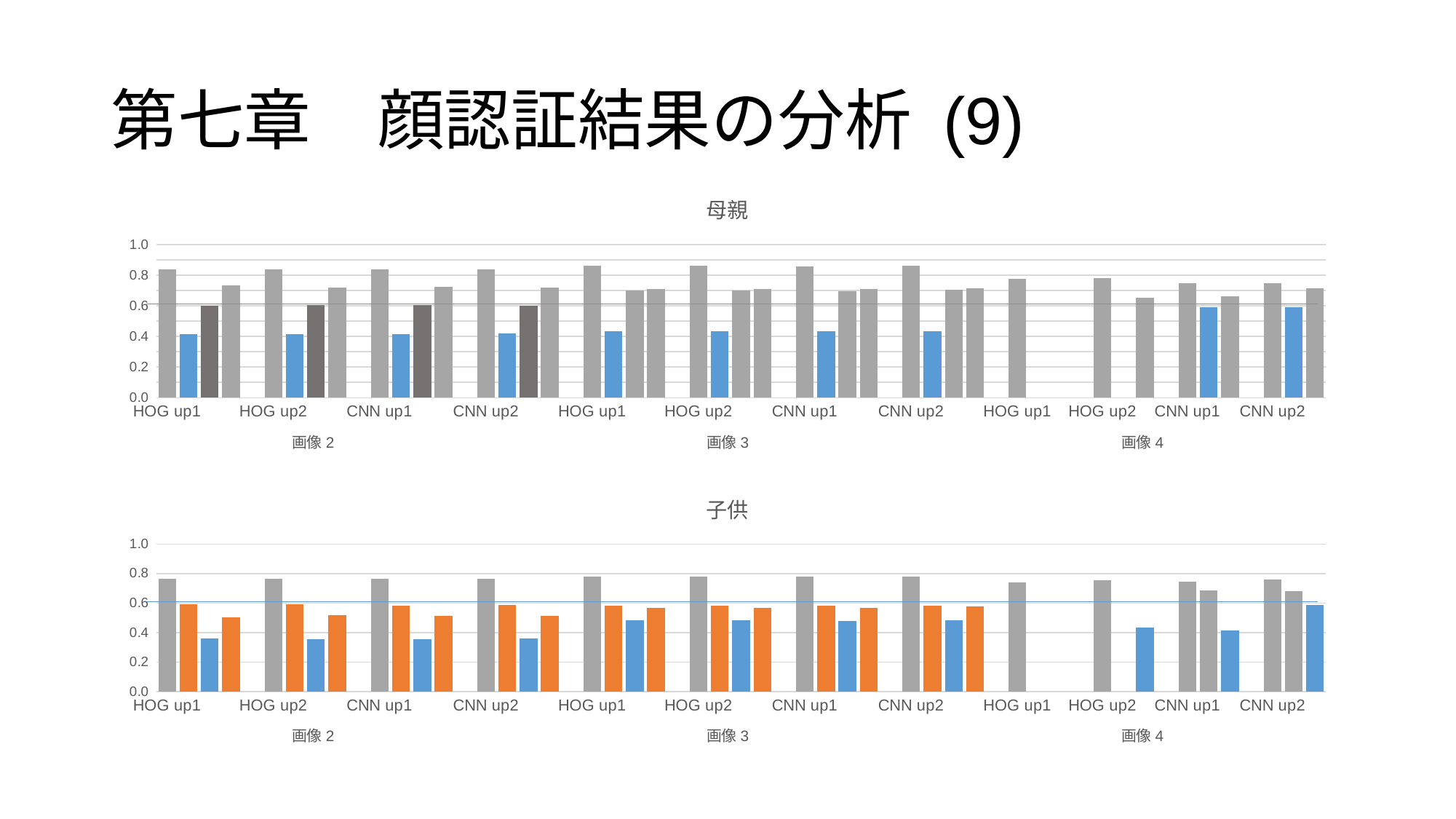

# 第七章　顔認証結果の分析 (9)

### Chart:

| Category | 母親 |
|---|---|
| HOG up1 | 0.83609335 |
|  | 0.4135589 |
|  | 0.60094951 |
|  | 0.73325071 |
|  | None |
| HOG up2 | 0.83609335 |
|  | 0.4135589 |
|  | 0.60477572 |
|  | 0.7209484 |
|  | None |
| CNN up1 | 0.83609335 |
|  | 0.41564484 |
|  | 0.60384641 |
|  | 0.72126394 |
|  | None |
| CNN up2 | 0.83955304 |
|  | 0.41996854 |
|  | 0.60094951 |
|  | 0.71668044 |
|  | None |
| HOG up1 | 0.86072212 |
|  | 0.43238924 |
|  | 0.69756879 |
|  | 0.70984261 |
|  | None |
| HOG up2 | 0.86072212 |
|  | 0.43562199 |
|  | 0.69756879 |
|  | 0.70984261 |
|  | None |
| CNN up1 | 0.85718872 |
|  | 0.43238924 |
|  | 0.69701553 |
|  | 0.70984261 |
|  | None |
| CNN up2 | 0.86072212 |
|  | 0.43238924 |
|  | 0.7062852 |
|  | 0.71508418 |
|  | None |
| HOG up1 | 0.77755266 |
|  | None |
|  | None |
|  | None |
| HOG up2 | 0.77966582 |
|  | None |
|  | 0.65043122 |
|  | None |
| CNN up1 | 0.74803337 |
|  | 0.58917166 |
|  | 0.66099834 |
|  | None |
| CNN up2 | 0.74633872 |

### Chart:

| Category | 子供 |
|---|---|
| HOG up1 | 0.76530332 |
|  | 0.59105473 |
|  | 0.35919734 |
|  | 0.50475302 |
|  | None |
| HOG up2 | 0.76530332 |
|  | 0.59105473 |
|  | 0.35482691 |
|  | 0.51761365 |
|  | None |
| CNN up1 | 0.76530332 |
|  | 0.58278062 |
|  | 0.3558868 |
|  | 0.51207357 |
|  | None |
| CNN up2 | 0.76488808 |
|  | 0.58497101 |
|  | 0.35919734 |
|  | 0.51124503 |
|  | None |
| HOG up1 | 0.78040814 |
|  | 0.58349774 |
|  | 0.48520225 |
|  | 0.56494591 |
|  | None |
| HOG up2 | 0.78040814 |
|  | 0.58078346 |
|  | 0.48520225 |
|  | 0.56494591 |
|  | None |
| CNN up1 | 0.78085999 |
|  | 0.58349774 |
|  | 0.47645288 |
|  | 0.56494591 |
|  | None |
| CNN up2 | 0.78040814 |
|  | 0.58349774 |
|  | 0.48460517 |
|  | 0.57502244 |
|  | None |
| HOG up1 | 0.73992486 |
|  | None |
|  | None |
|  | None |
| HOG up2 | 0.7561504 |
|  | None |
|  | 0.43259503 |
|  | None |
| CNN up1 | 0.74415607 |
|  | 0.68719955 |
|  | 0.41589558 |
|  | None |
| CNN up2 | 0.76080462 |